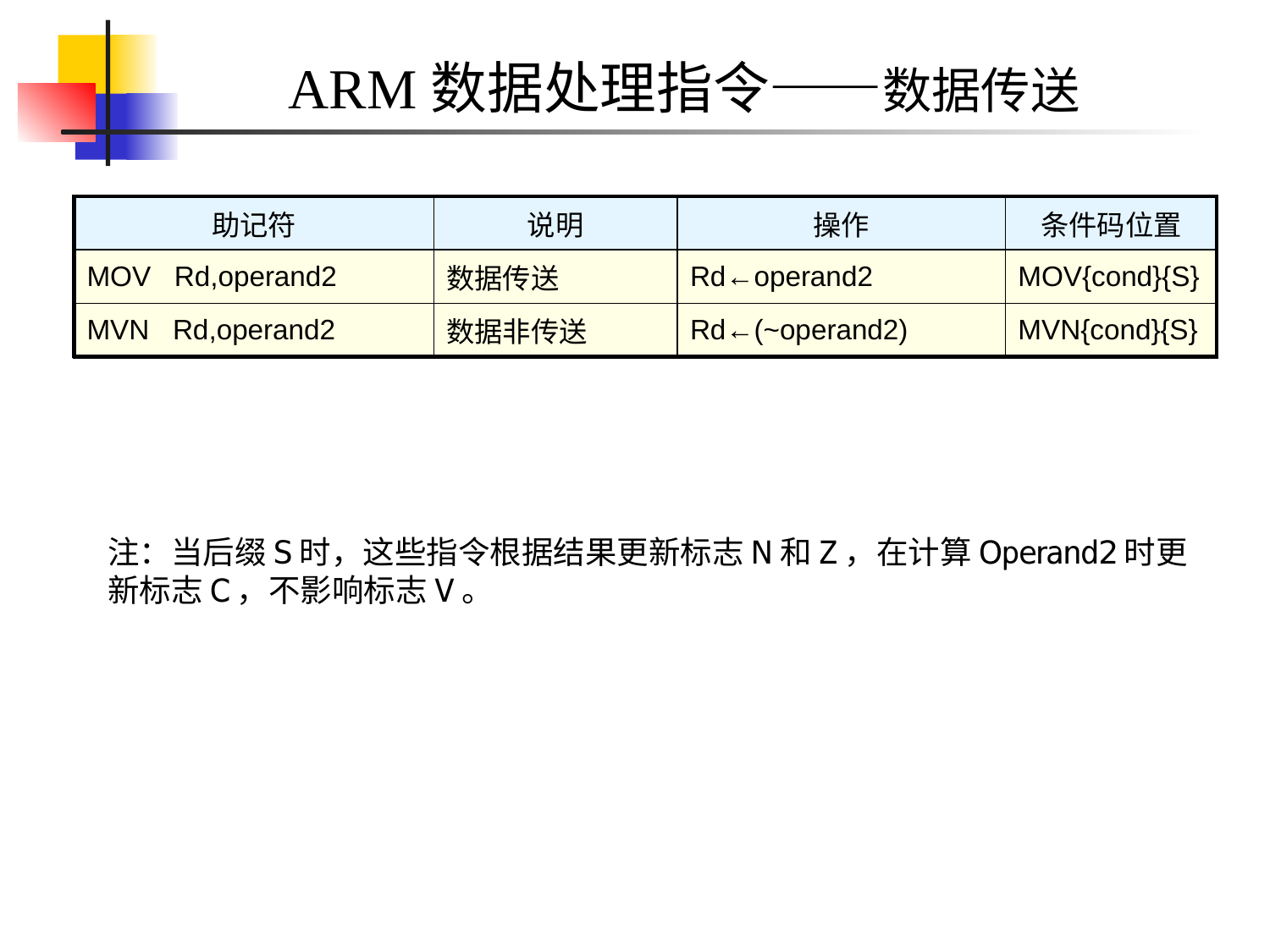

ARM数据处理指令——数据传送
| 助记符 | 说明 | 操作 | 条件码位置 |
| --- | --- | --- | --- |
| MOV Rd,operand2 | 数据传送 | Rd←operand2 | MOV{cond}{S} |
| MVN Rd,operand2 | 数据非传送 | Rd←(~operand2) | MVN{cond}{S} |
注：当后缀S时，这些指令根据结果更新标志N和Z，在计算Operand2时更新标志C，不影响标志V。